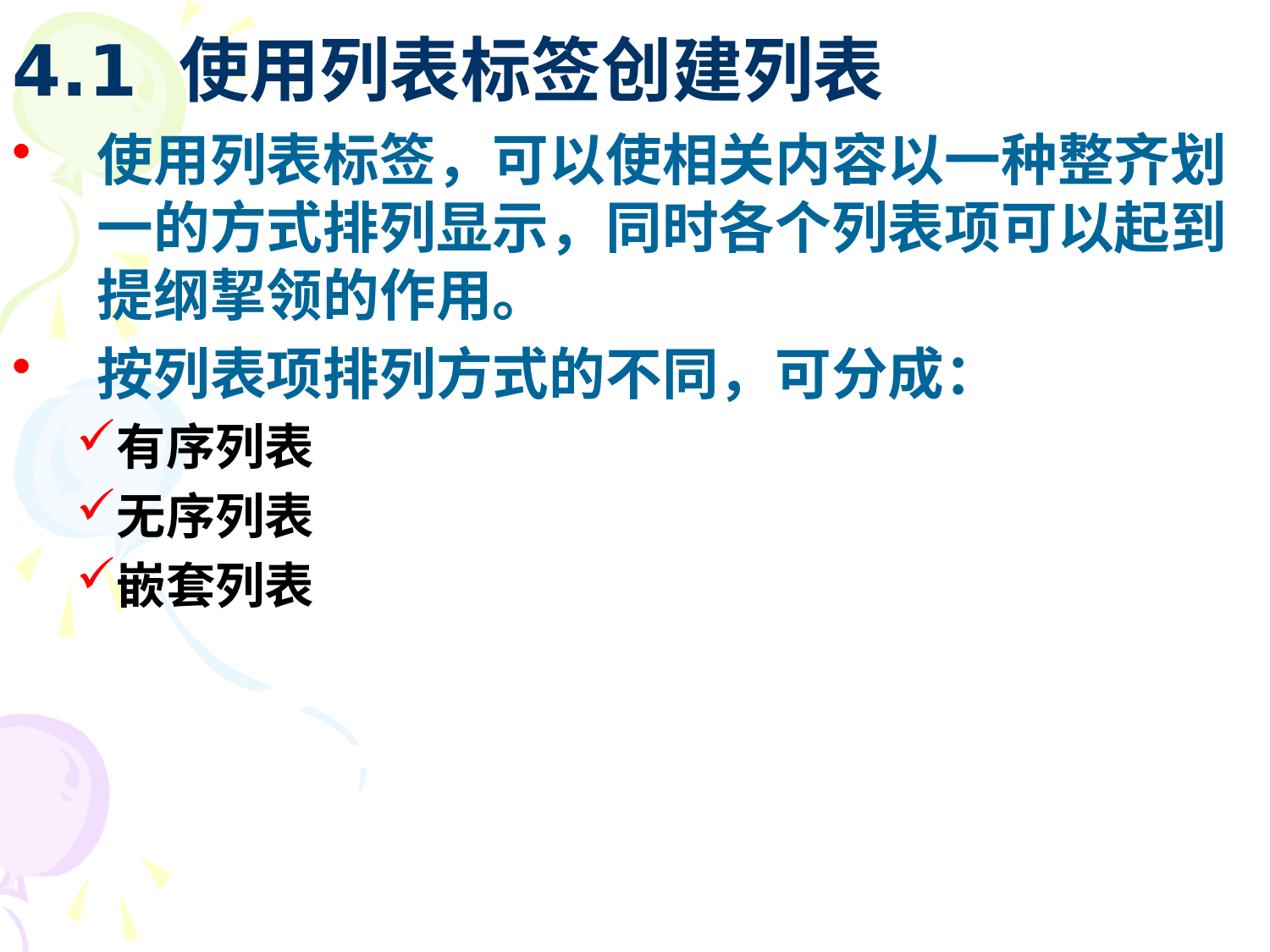

# 4.1 使用列表标签创建列表
使用列表标签，可以使相关内容以一种整齐划一的方式排列显示，同时各个列表项可以起到提纲挈领的作用。
按列表项排列方式的不同，可分成：
有序列表
无序列表
嵌套列表